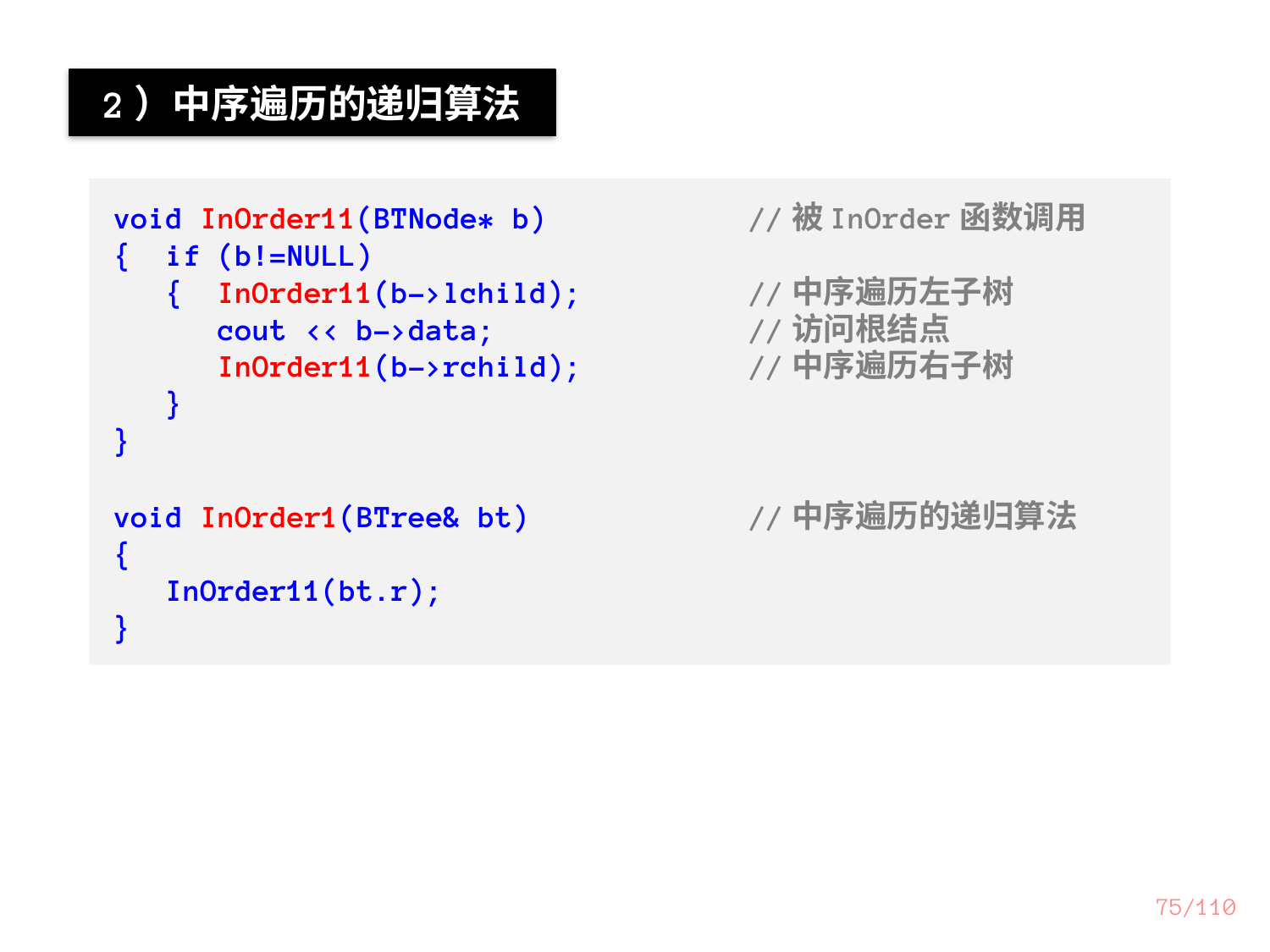

2）中序遍历的递归算法
void InOrder11(BTNode* b)		//被InOrder函数调用
{  if (b!=NULL)
   {  InOrder11(b->lchild);		//中序遍历左子树
      cout << b->data;		//访问根结点
      InOrder11(b->rchild);		//中序遍历右子树
   }
}
void InOrder1(BTree& bt)		//中序遍历的递归算法
{
   InOrder11(bt.r);
}
75/110